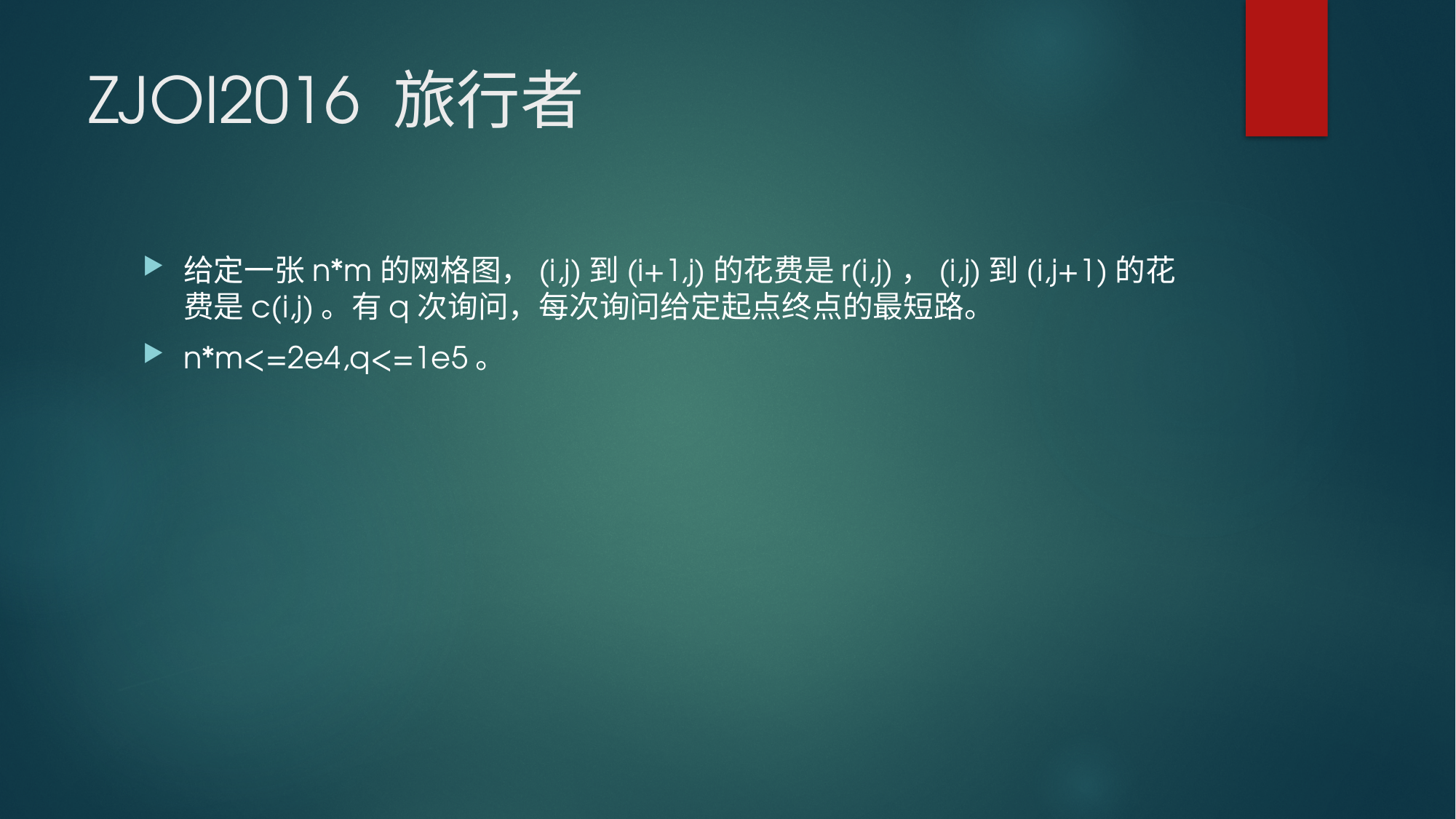

# ZJOI2016 旅行者
给定一张n*m的网格图，(i,j)到(i+1,j)的花费是r(i,j)，(i,j)到(i,j+1)的花费是c(i,j)。有q次询问，每次询问给定起点终点的最短路。
n*m<=2e4,q<=1e5。